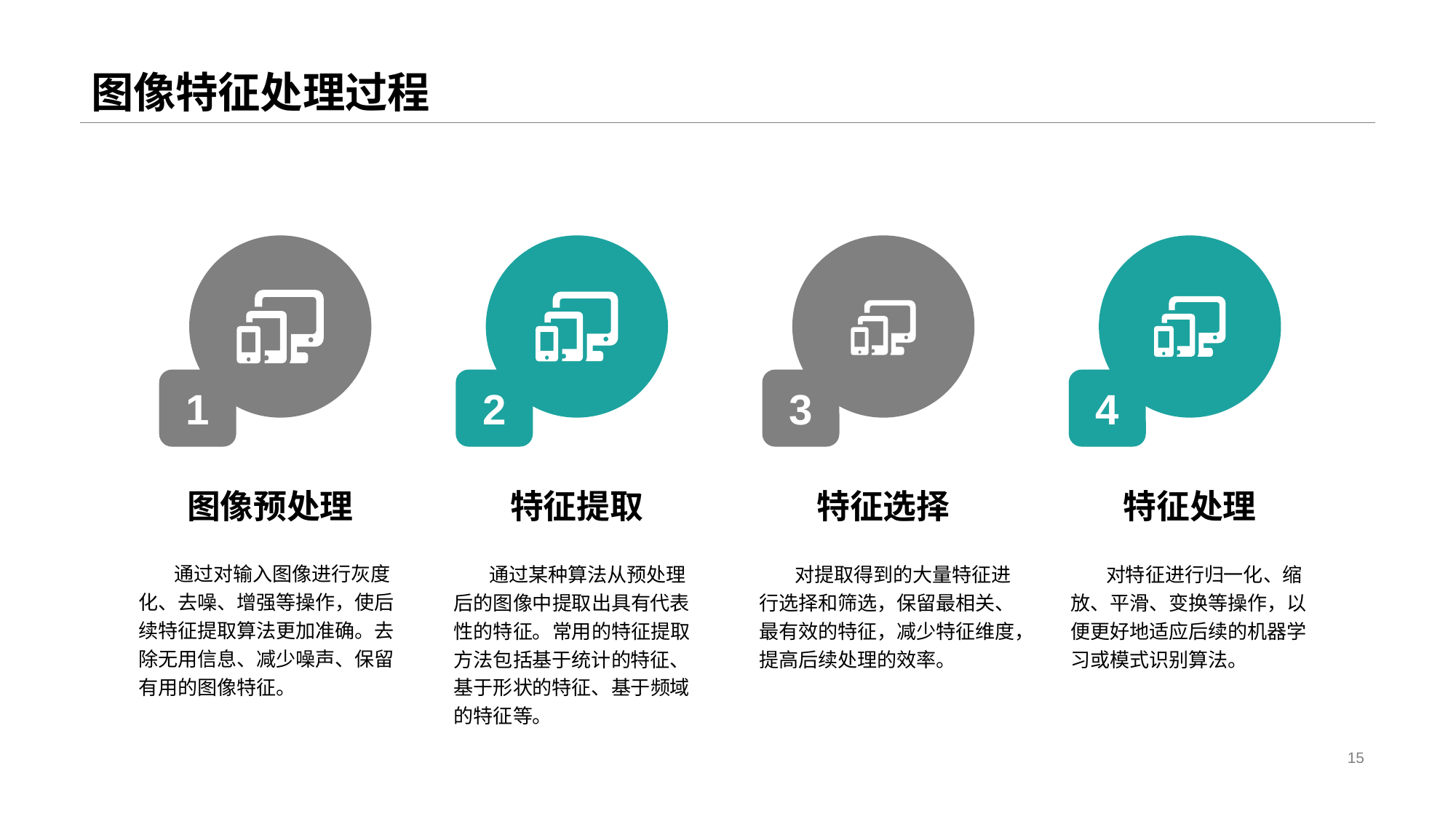

# 图像特征处理过程

1
2
3
4
图像预处理
       通过对输入图像进行灰度化、去噪、增强等操作，使后续特征提取算法更加准确。去除无用信息、减少噪声、保留有用的图像特征。
特征提取
       通过某种算法从预处理后的图像中提取出具有代表性的特征。常用的特征提取方法包括基于统计的特征、基于形状的特征、基于频域的特征等。
特征选择
       对提取得到的大量特征进行选择和筛选，保留最相关、最有效的特征，减少特征维度，提高后续处理的效率。
特征处理
       对特征进行归一化、缩放、平滑、变换等操作，以便更好地适应后续的机器学习或模式识别算法。
15